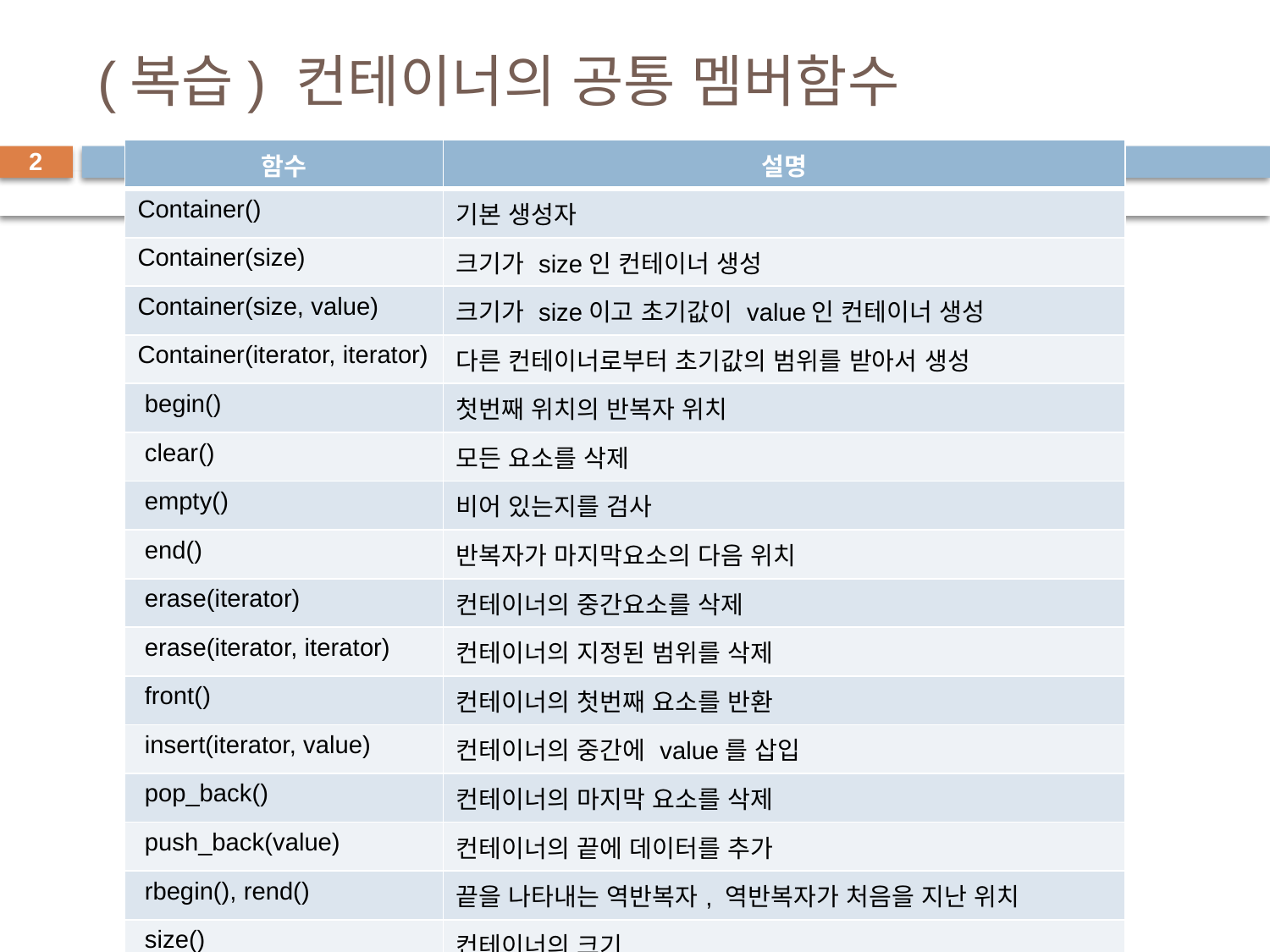

# (복습) 컨테이너의 공통 멤버함수
| 함수 | 설명 |
| --- | --- |
| Container() | 기본 생성자 |
| Container(size) | 크기가 size인 컨테이너 생성 |
| Container(size, value) | 크기가 size이고 초기값이 value인 컨테이너 생성 |
| Container(iterator, iterator) | 다른 컨테이너로부터 초기값의 범위를 받아서 생성 |
| begin() | 첫번째 위치의 반복자 위치 |
| clear() | 모든 요소를 삭제 |
| empty() | 비어 있는지를 검사 |
| end() | 반복자가 마지막요소의 다음 위치 |
| erase(iterator) | 컨테이너의 중간요소를 삭제 |
| erase(iterator, iterator) | 컨테이너의 지정된 범위를 삭제 |
| front() | 컨테이너의 첫번째 요소를 반환 |
| insert(iterator, value) | 컨테이너의 중간에 value를 삽입 |
| pop\_back() | 컨테이너의 마지막 요소를 삭제 |
| push\_back(value) | 컨테이너의 끝에 데이터를 추가 |
| rbegin(), rend() | 끝을 나타내는 역반복자, 역반복자가 처음을 지난 위치 |
| size() | 컨테이너의 크기 |
| operator=(Container) | 대입연산자 중복정의 |
2